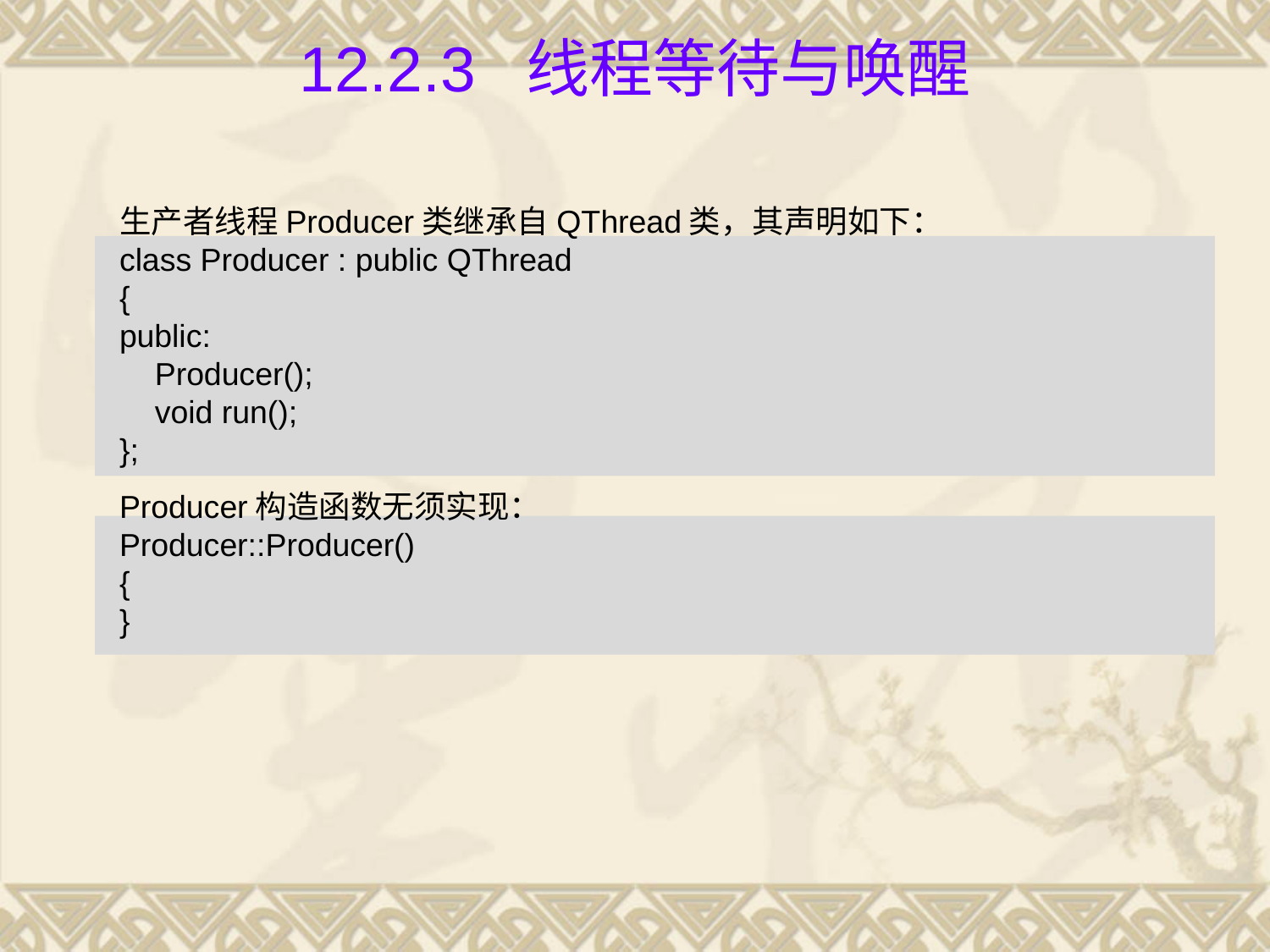

# 12.2.3  线程等待与唤醒
生产者线程Producer类继承自QThread类，其声明如下：
class Producer : public QThread
{
public:
    Producer();
    void run();
};
Producer构造函数无须实现：
Producer::Producer()
{
}